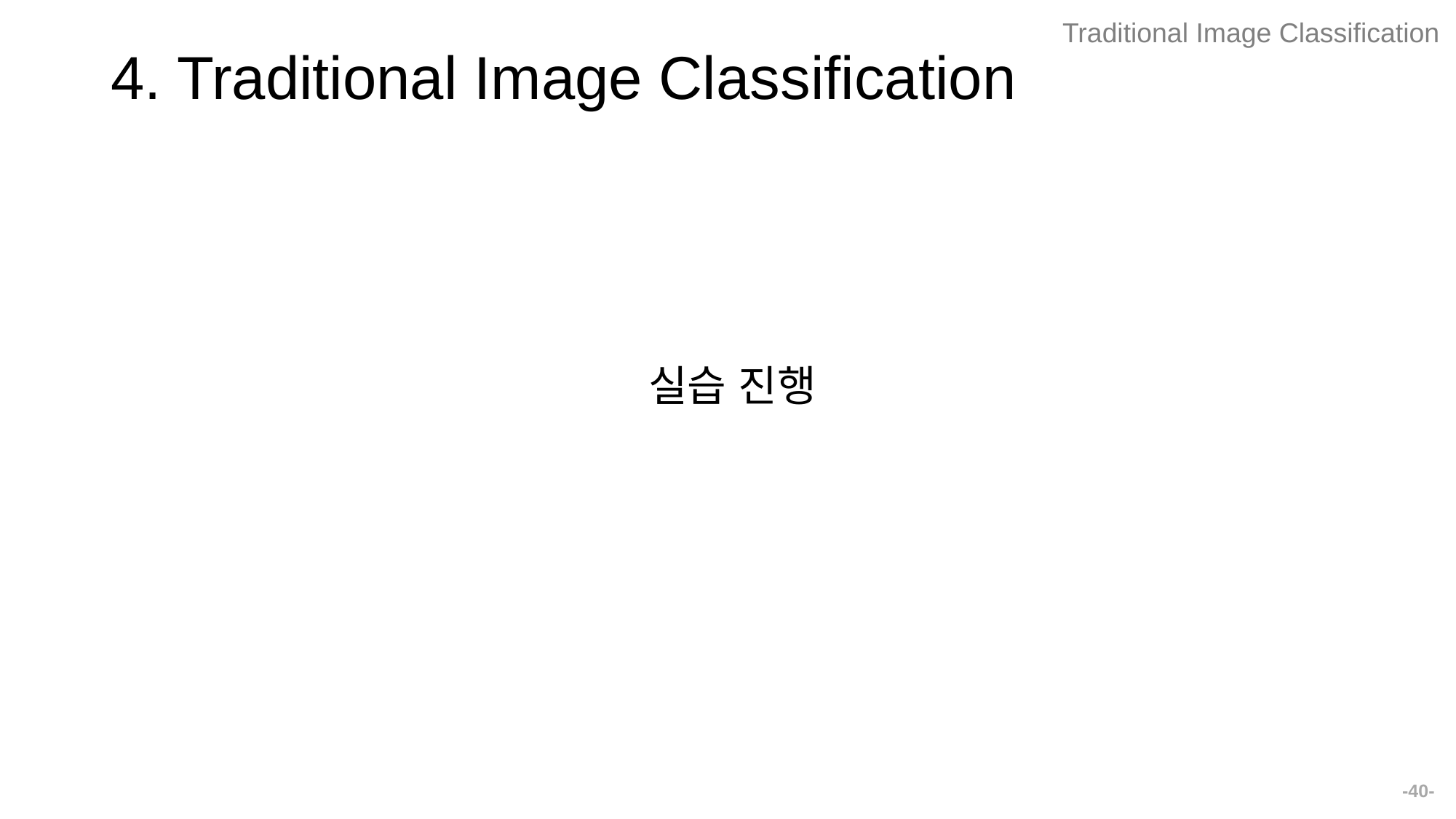

Traditional Image Classification
4. Traditional Image Classification
실습 진행
40